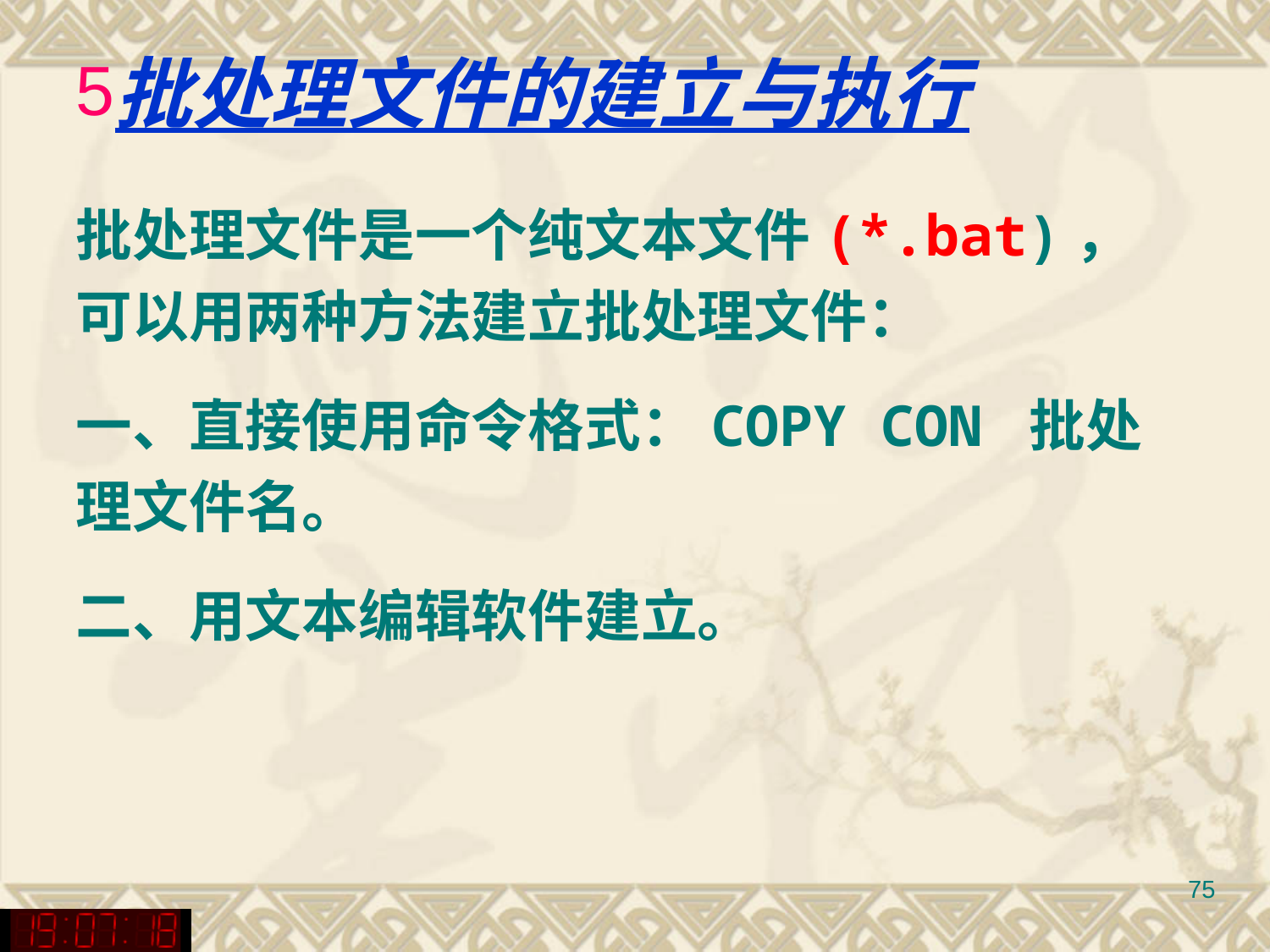

批处理文件的建立与执行
批处理文件是一个纯文本文件(*.bat)，可以用两种方法建立批处理文件：
一、直接使用命令格式：COPY CON 批处理文件名。
二、用文本编辑软件建立。
75